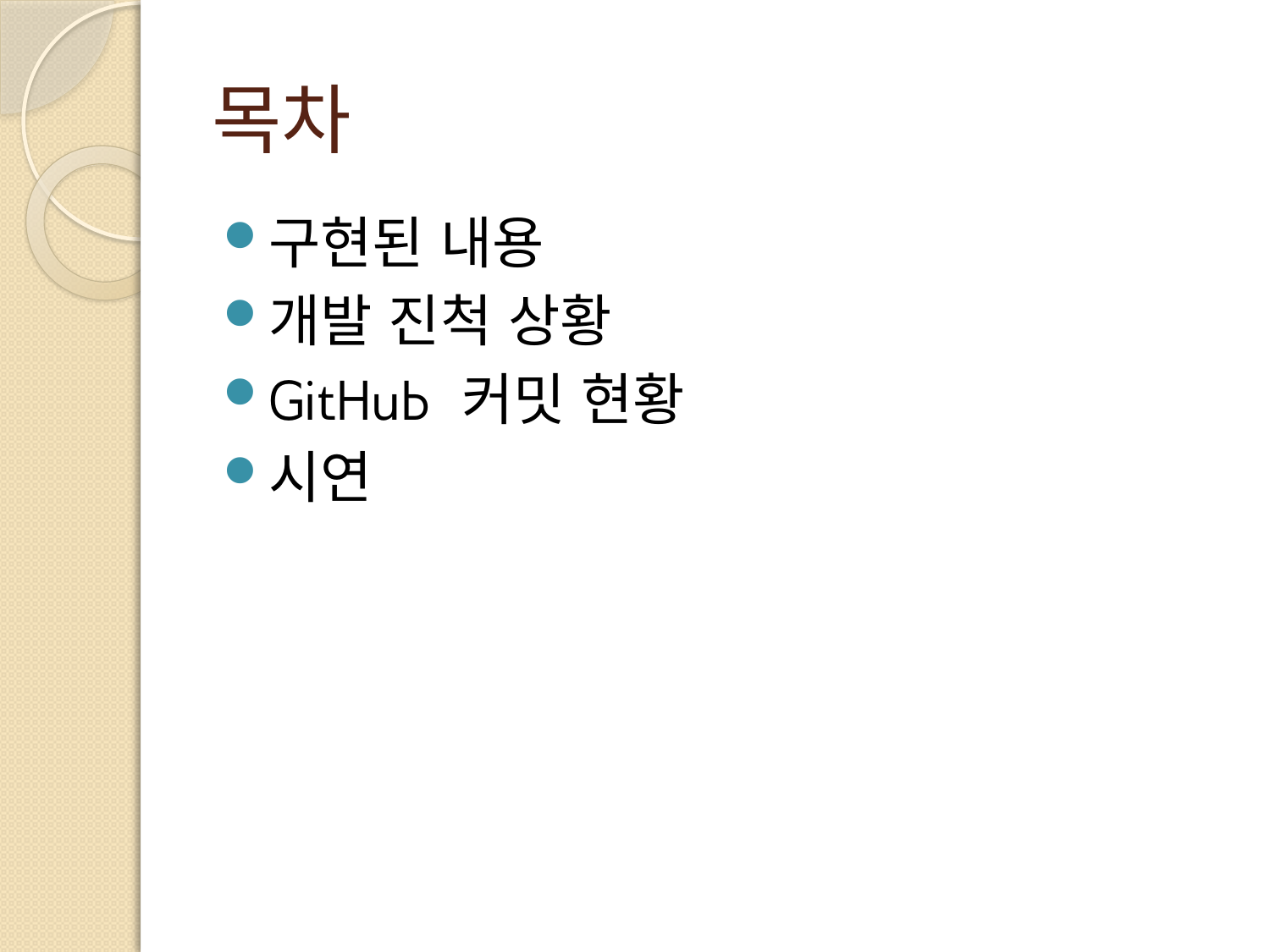

# 목차
구현된 내용
개발 진척 상황
GitHub 커밋 현황
시연